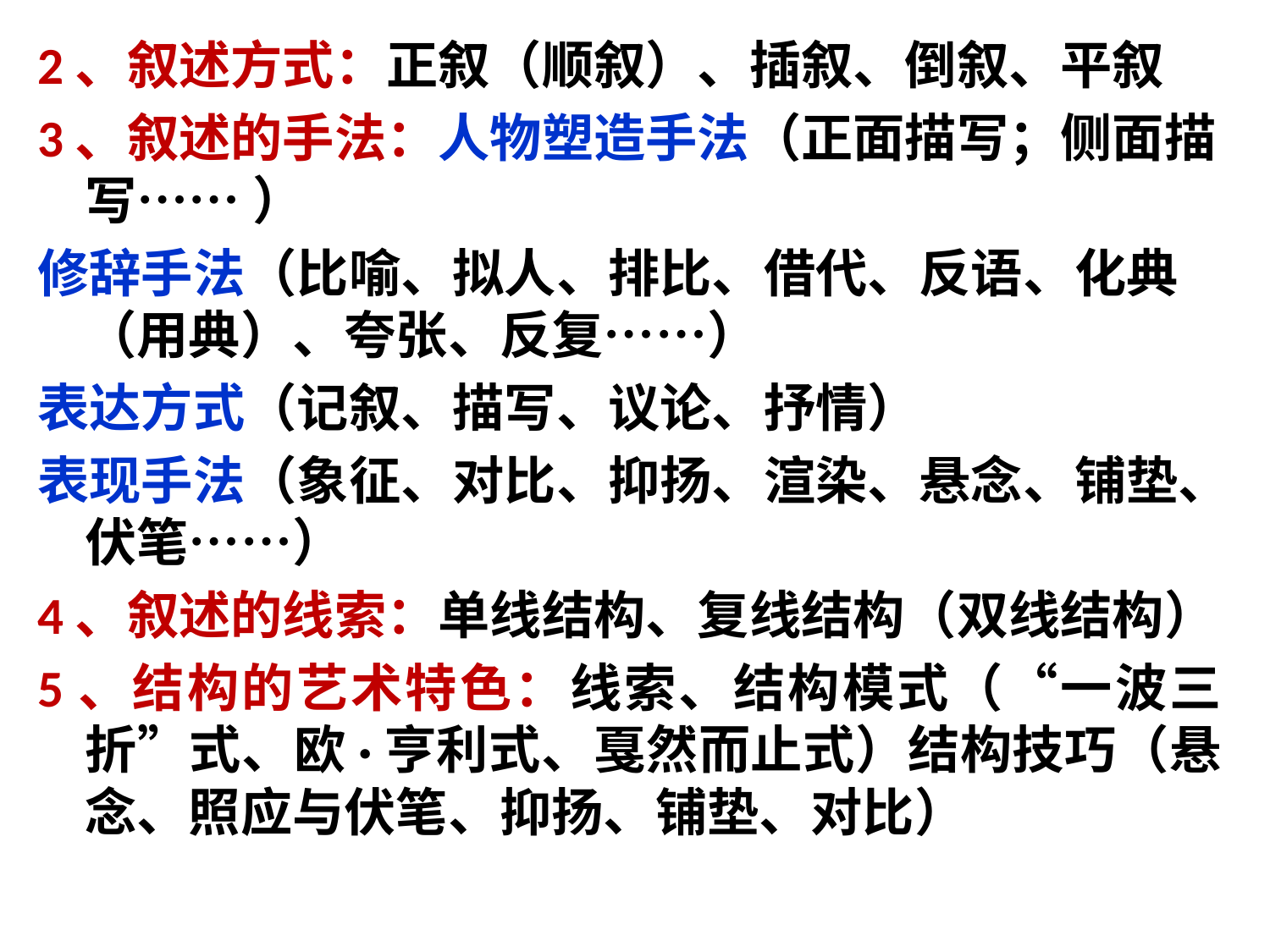

2、叙述方式：正叙（顺叙）、插叙、倒叙、平叙
3、叙述的手法：人物塑造手法（正面描写；侧面描写…… ）
修辞手法（比喻、拟人、排比、借代、反语、化典（用典）、夸张、反复……）
表达方式（记叙、描写、议论、抒情）
表现手法（象征、对比、抑扬、渲染、悬念、铺垫、伏笔……）
4、叙述的线索：单线结构、复线结构（双线结构）
5、结构的艺术特色：线索、结构模式（“一波三折”式、欧·亨利式、戛然而止式）结构技巧（悬念、照应与伏笔、抑扬、铺垫、对比）